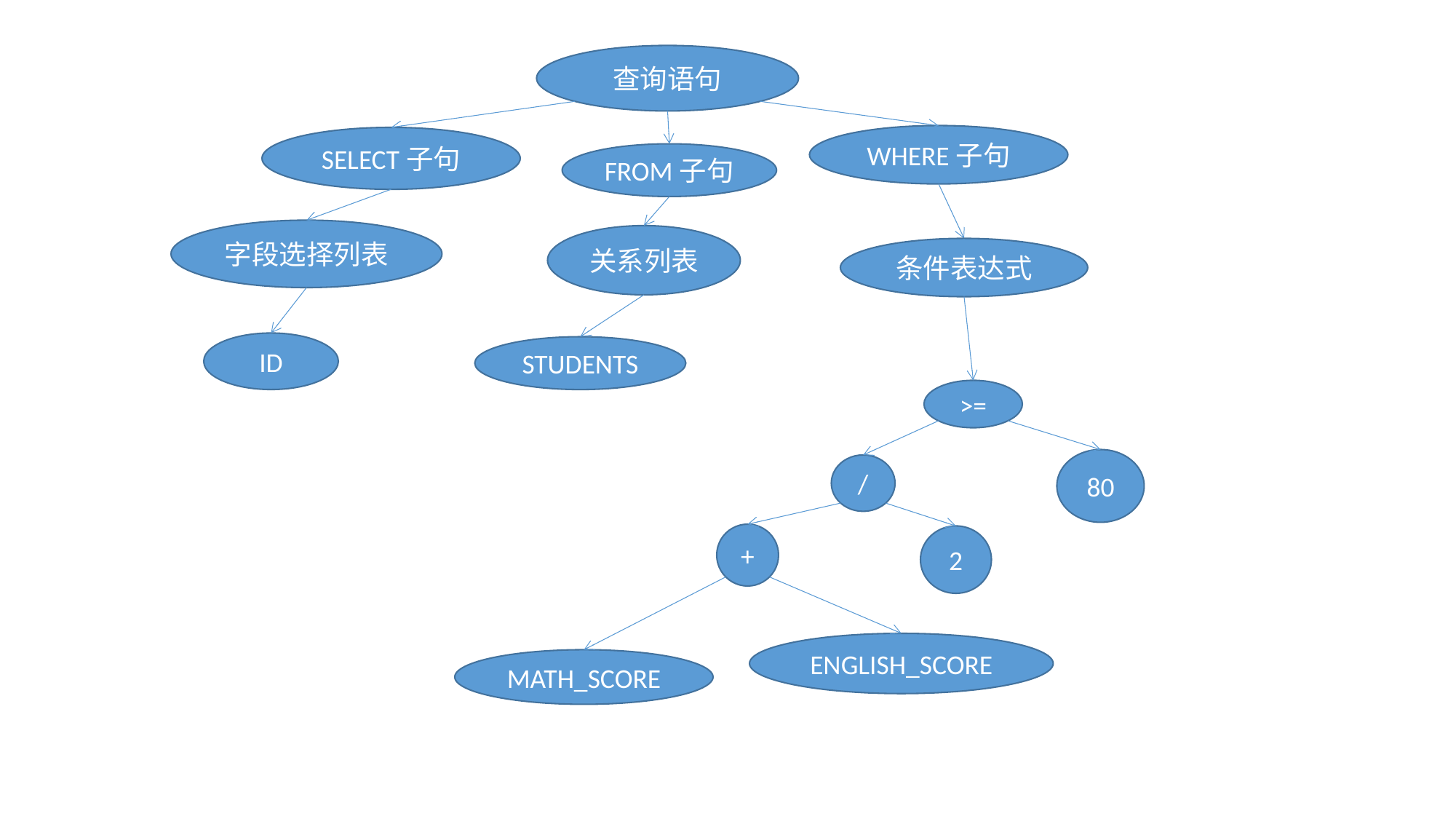

查询语句
WHERE子句
SELECT子句
FROM子句
字段选择列表
关系列表
条件表达式
ID
STUDENTS
>=
80
/
+
2
ENGLISH_SCORE
MATH_SCORE